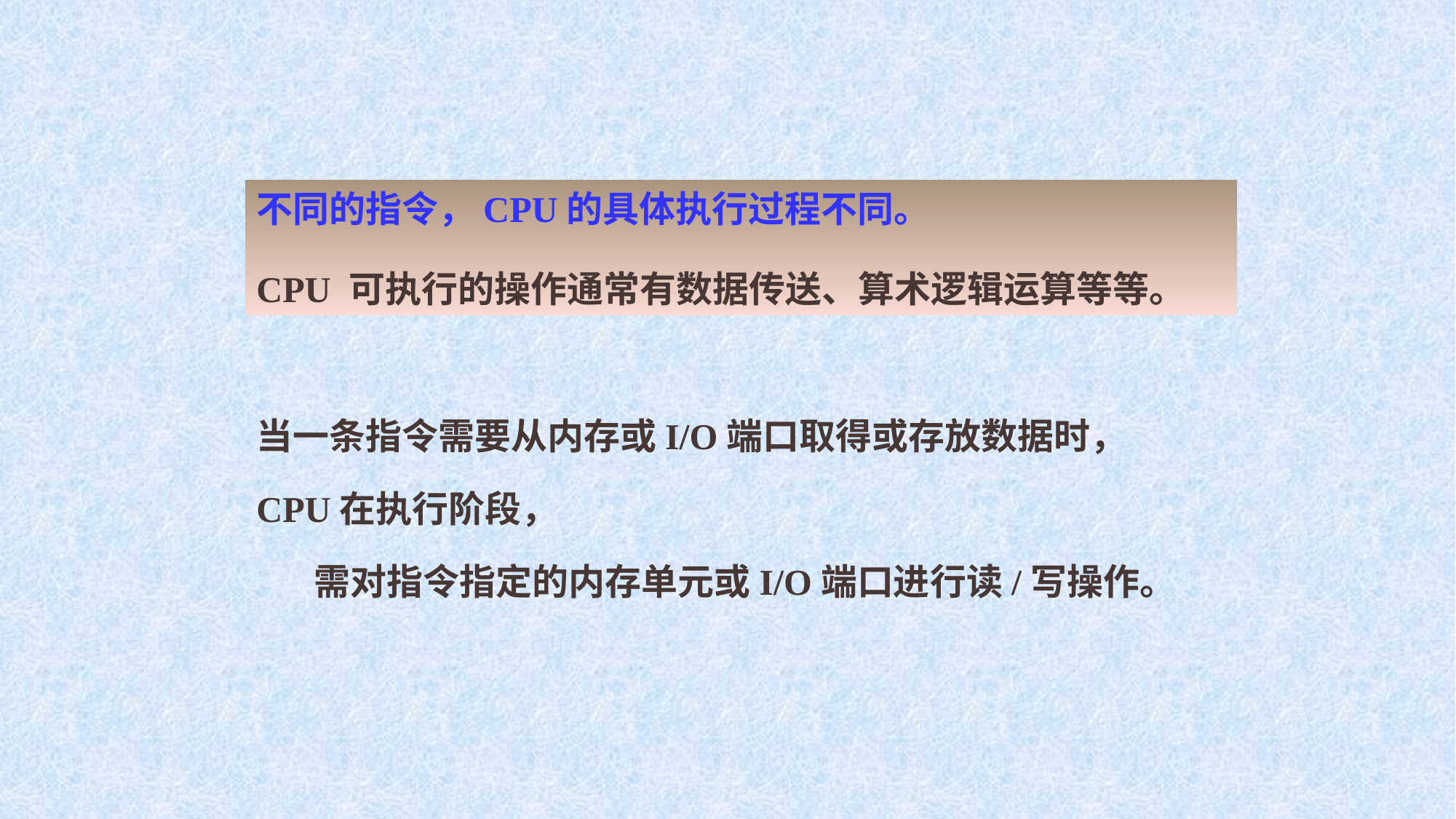

不同的指令，CPU的具体执行过程不同。
CPU 可执行的操作通常有数据传送、算术逻辑运算等等。
当一条指令需要从内存或I/O端口取得或存放数据时，
CPU在执行阶段，
      需对指令指定的内存单元或I/O端口进行读/写操作。